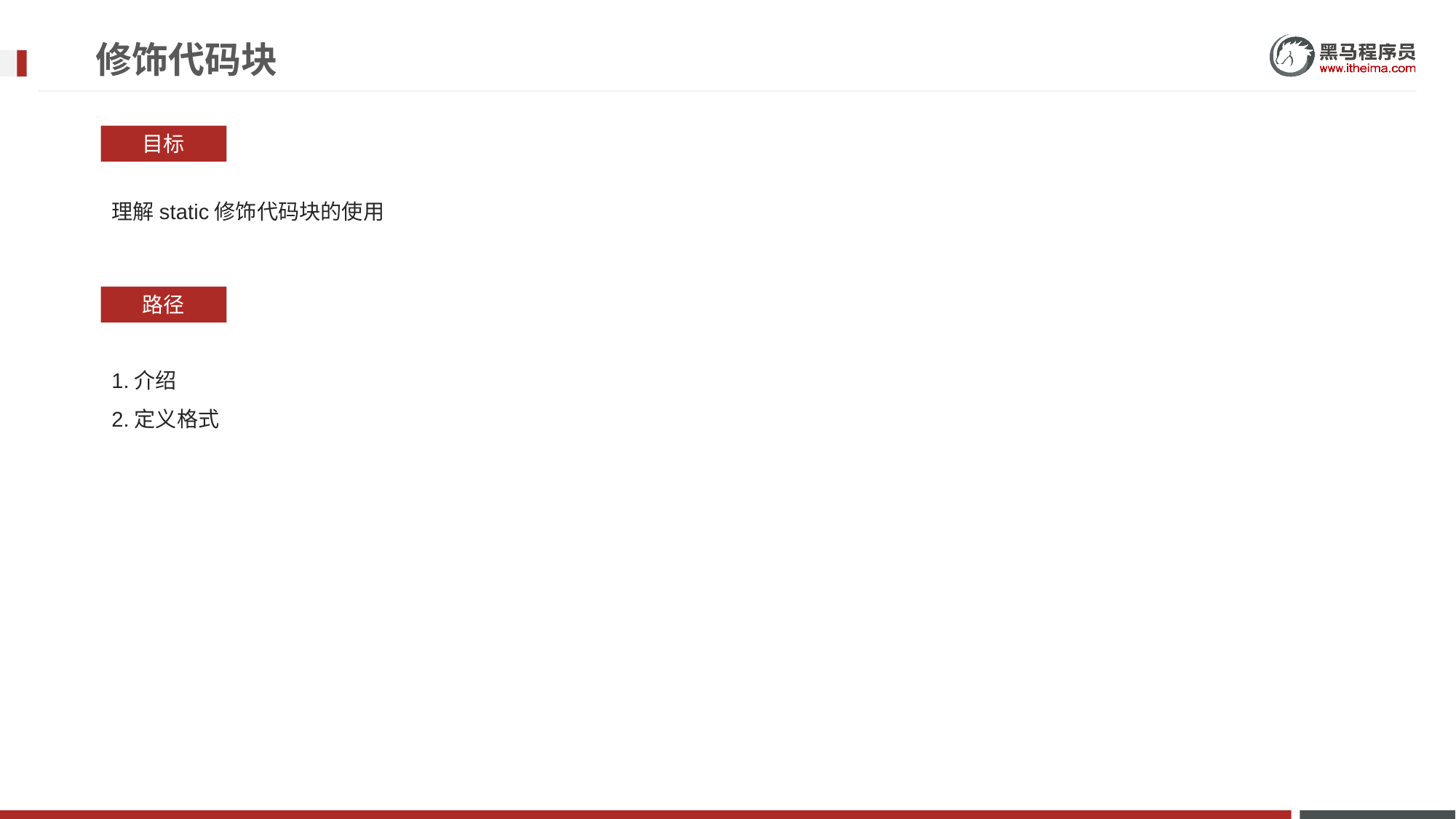

# 修饰代码块
目标
理解static修饰代码块的使用
路径
1.介绍
2.定义格式